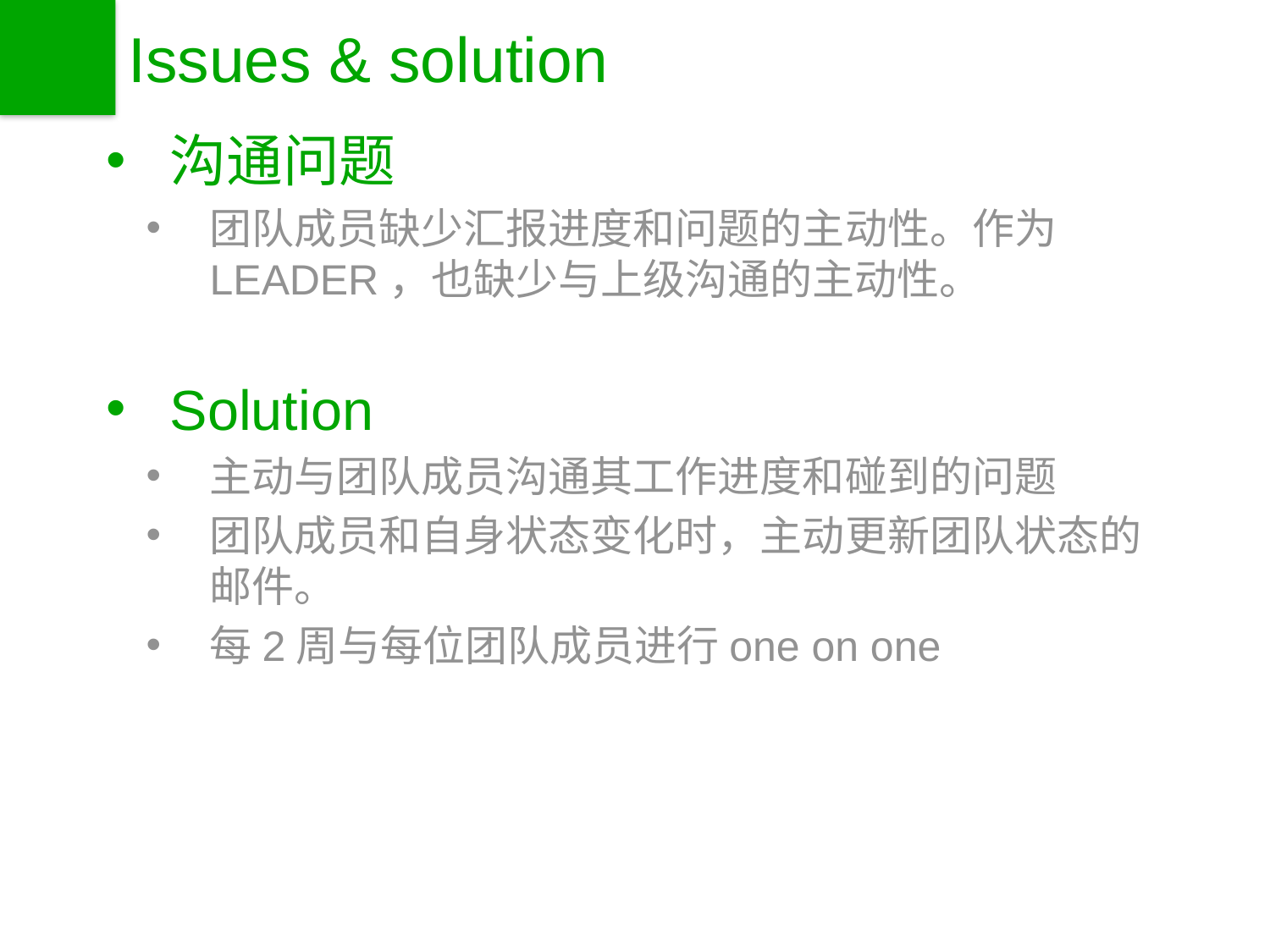

# Issues & solution
沟通问题
团队成员缺少汇报进度和问题的主动性。作为LEADER，也缺少与上级沟通的主动性。

Solution
主动与团队成员沟通其工作进度和碰到的问题
团队成员和自身状态变化时，主动更新团队状态的邮件。
每2周与每位团队成员进行one on one